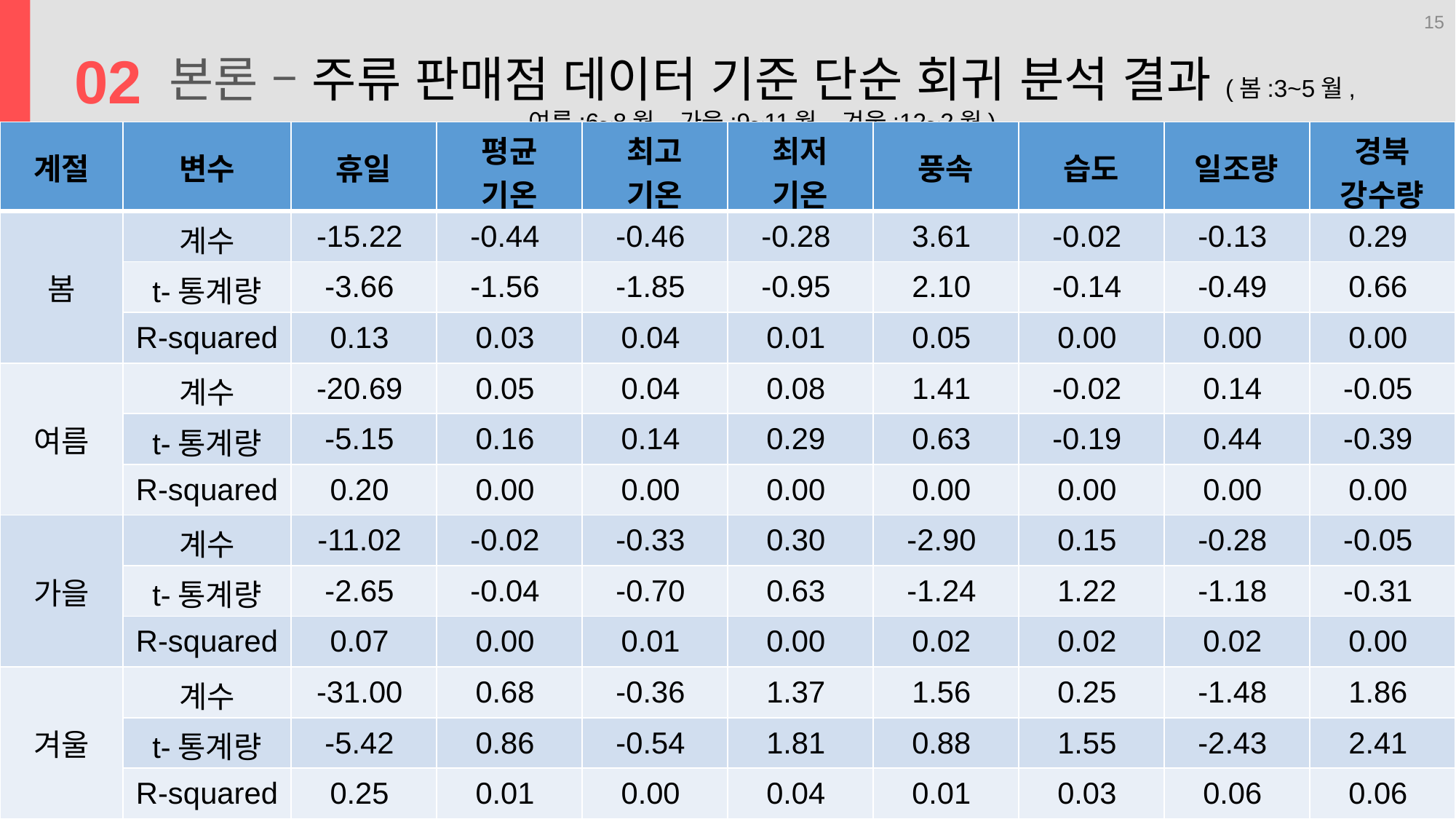

15
02
본론 – 주류 판매점 데이터 기준 단순 회귀 분석 결과 (봄:3~5월, 여름:6~8월, 가을:9~11월, 겨울:12~2월)

| 계절 | 변수 | 휴일 | 평균 기온 | 최고 기온 | 최저 기온 | 풍속 | 습도 | 일조량 | 경북 강수량 |
| --- | --- | --- | --- | --- | --- | --- | --- | --- | --- |
| 봄 | 계수 | -15.22 | -0.44 | -0.46 | -0.28 | 3.61 | -0.02 | -0.13 | 0.29 |
|  | t-통계량 | -3.66 | -1.56 | -1.85 | -0.95 | 2.10 | -0.14 | -0.49 | 0.66 |
|  | R-squared | 0.13 | 0.03 | 0.04 | 0.01 | 0.05 | 0.00 | 0.00 | 0.00 |
| 여름 | 계수 | -20.69 | 0.05 | 0.04 | 0.08 | 1.41 | -0.02 | 0.14 | -0.05 |
|  | t-통계량 | -5.15 | 0.16 | 0.14 | 0.29 | 0.63 | -0.19 | 0.44 | -0.39 |
|  | R-squared | 0.20 | 0.00 | 0.00 | 0.00 | 0.00 | 0.00 | 0.00 | 0.00 |
| 가을 | 계수 | -11.02 | -0.02 | -0.33 | 0.30 | -2.90 | 0.15 | -0.28 | -0.05 |
|  | t-통계량 | -2.65 | -0.04 | -0.70 | 0.63 | -1.24 | 1.22 | -1.18 | -0.31 |
|  | R-squared | 0.07 | 0.00 | 0.01 | 0.00 | 0.02 | 0.02 | 0.02 | 0.00 |
| 겨울 | 계수 | -31.00 | 0.68 | -0.36 | 1.37 | 1.56 | 0.25 | -1.48 | 1.86 |
|  | t-통계량 | -5.42 | 0.86 | -0.54 | 1.81 | 0.88 | 1.55 | -2.43 | 2.41 |
|  | R-squared | 0.25 | 0.01 | 0.00 | 0.04 | 0.01 | 0.03 | 0.06 | 0.06 |